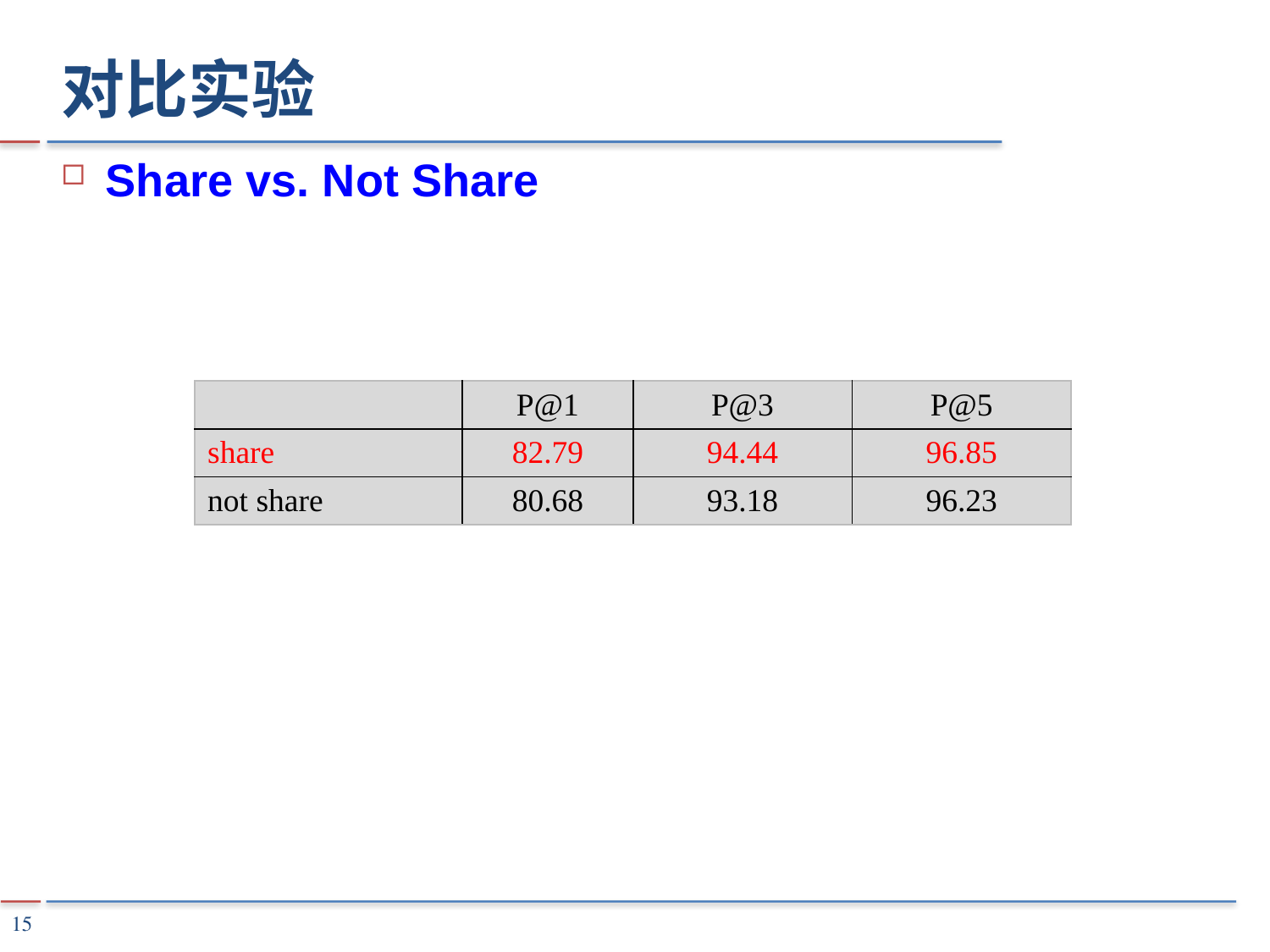

# 对比实验

Share vs. Not Share

|  | P@1 | P@3 | P@5 |
| --- | --- | --- | --- |
| share | 82.79 | 94.44 | 96.85 |
| not share | 80.68 | 93.18 | 96.23 |
15